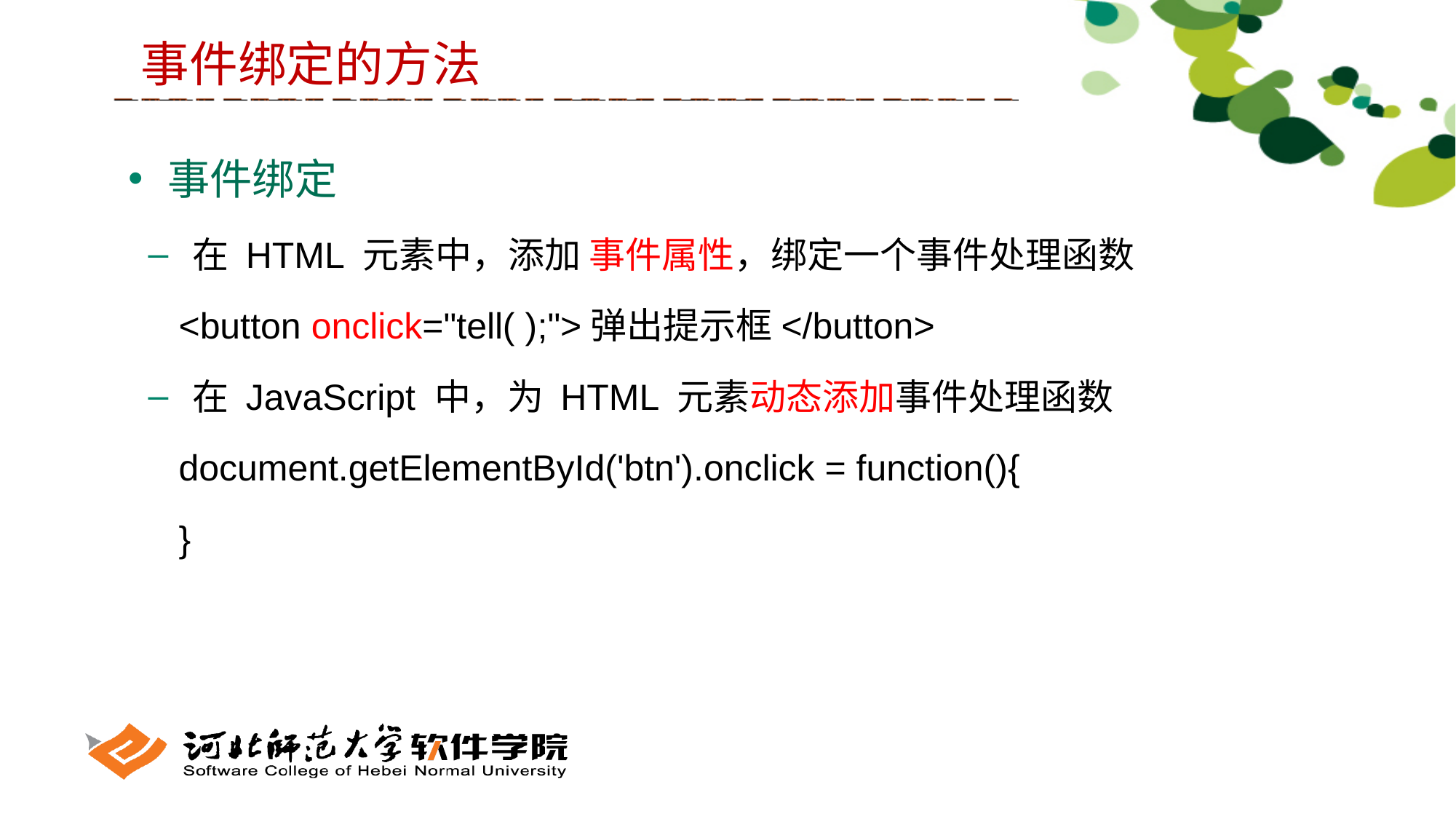

事件绑定的方法

 事件绑定
 在 HTML 元素中，添加 事件属性，绑定一个事件处理函数
   <button onclick="tell( );">弹出提示框</button>
 在 JavaScript 中，为 HTML 元素动态添加事件处理函数
   document.getElementById('btn').onclick = function(){
   }